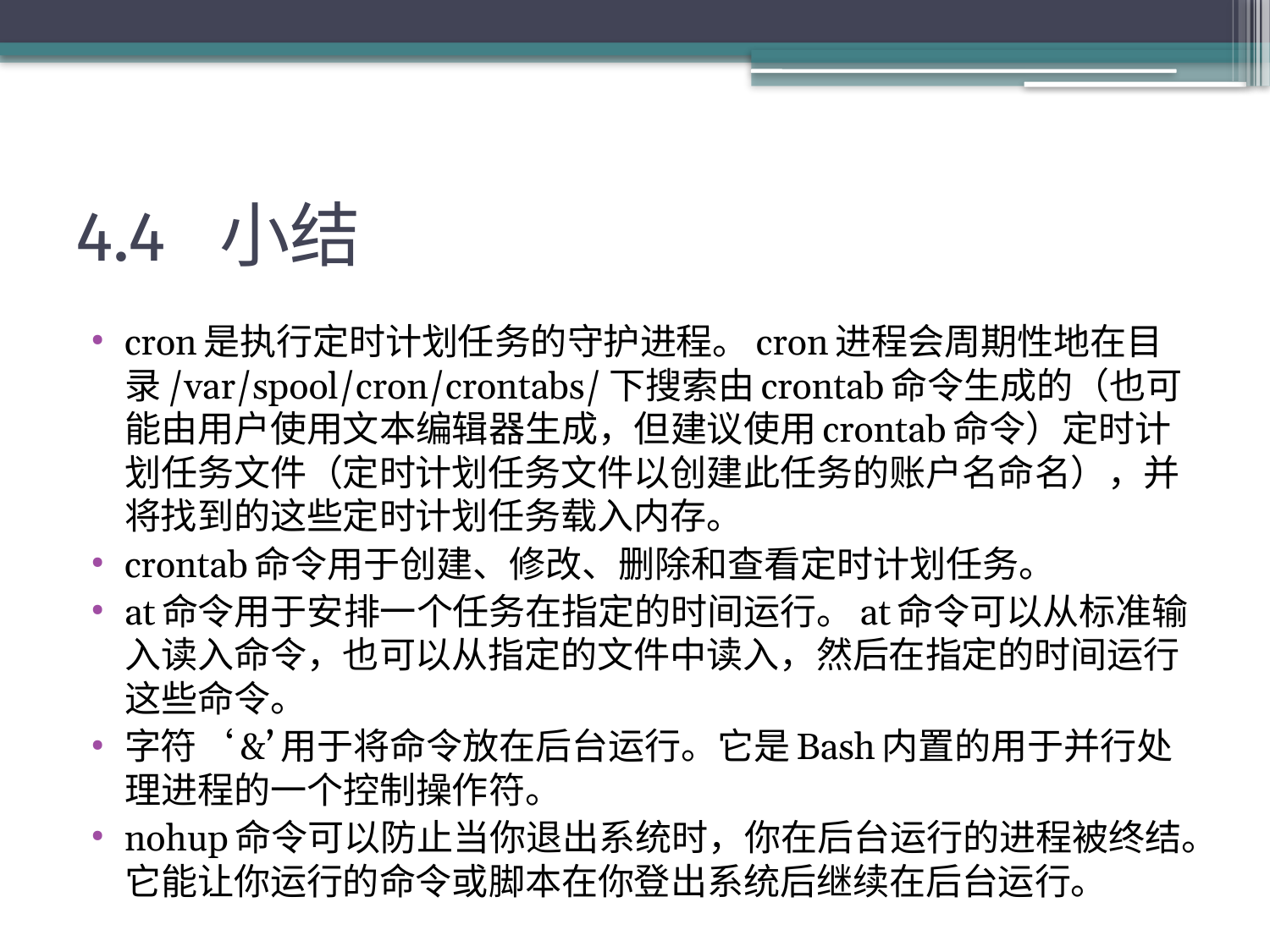

# 4.4  小结
cron是执行定时计划任务的守护进程。cron进程会周期性地在目录/var/spool/cron/crontabs/下搜索由crontab命令生成的（也可能由用户使用文本编辑器生成，但建议使用crontab命令）定时计划任务文件（定时计划任务文件以创建此任务的账户名命名），并将找到的这些定时计划任务载入内存。
crontab命令用于创建、修改、删除和查看定时计划任务。
at命令用于安排一个任务在指定的时间运行。at命令可以从标准输入读入命令，也可以从指定的文件中读入，然后在指定的时间运行这些命令。
字符‘&’用于将命令放在后台运行。它是Bash内置的用于并行处理进程的一个控制操作符。
nohup命令可以防止当你退出系统时，你在后台运行的进程被终结。它能让你运行的命令或脚本在你登出系统后继续在后台运行。